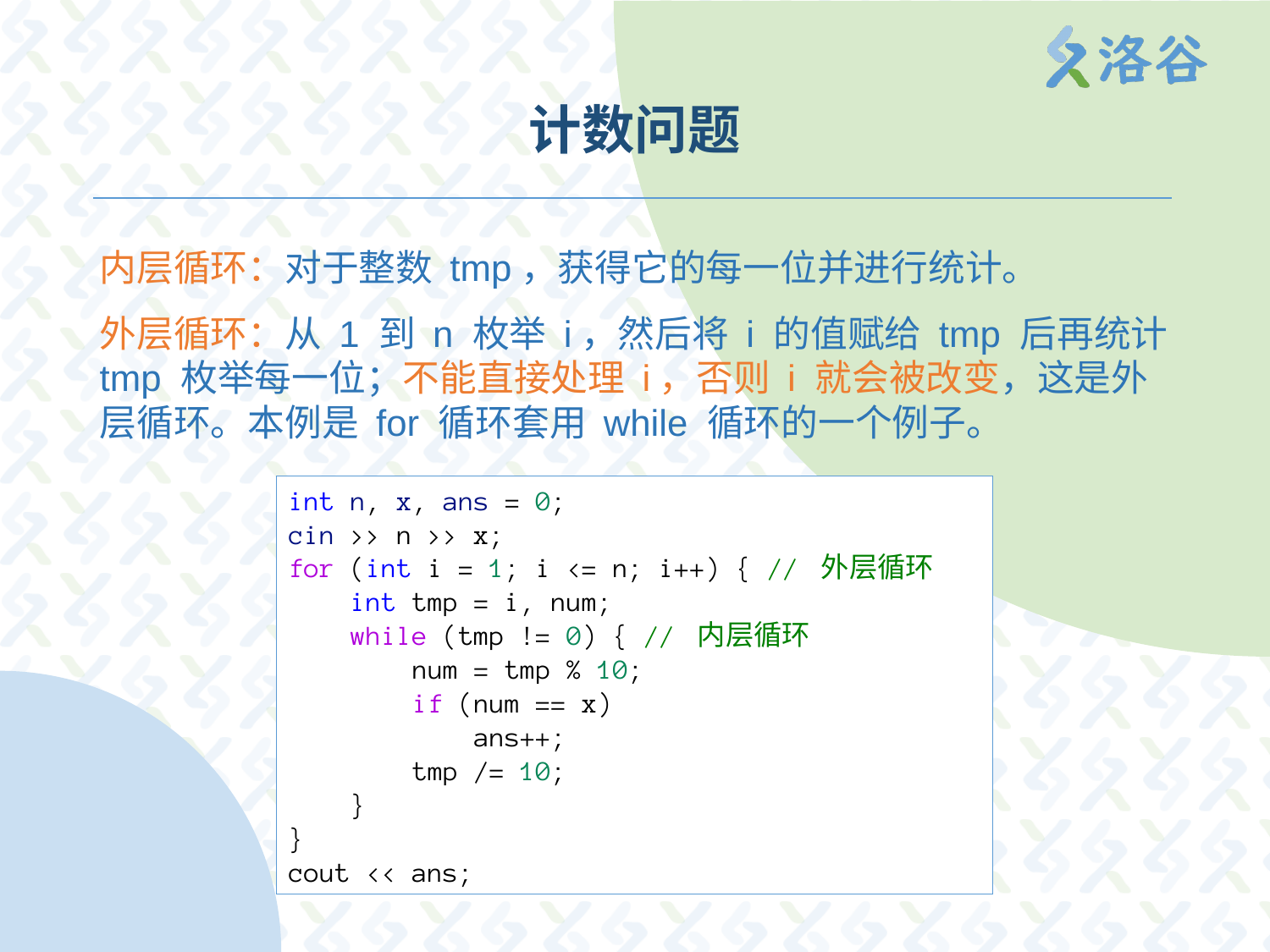

# 计数问题
内层循环：对于整数 tmp，获得它的每一位并进行统计。
外层循环：从 1 到 n 枚举 i，然后将 i 的值赋给 tmp 后再统计 tmp 枚举每一位；不能直接处理 i，否则 i 就会被改变，这是外层循环。本例是 for 循环套用 while 循环的一个例子。

int n, x, ans = 0;
cin >> n >> x;
for (int i = 1; i <= n; i++) { // 外层循环
    int tmp = i, num;
    while (tmp != 0) { // 内层循环
        num = tmp % 10;
        if (num == x)
            ans++;
        tmp /= 10;
    }
}
cout << ans;